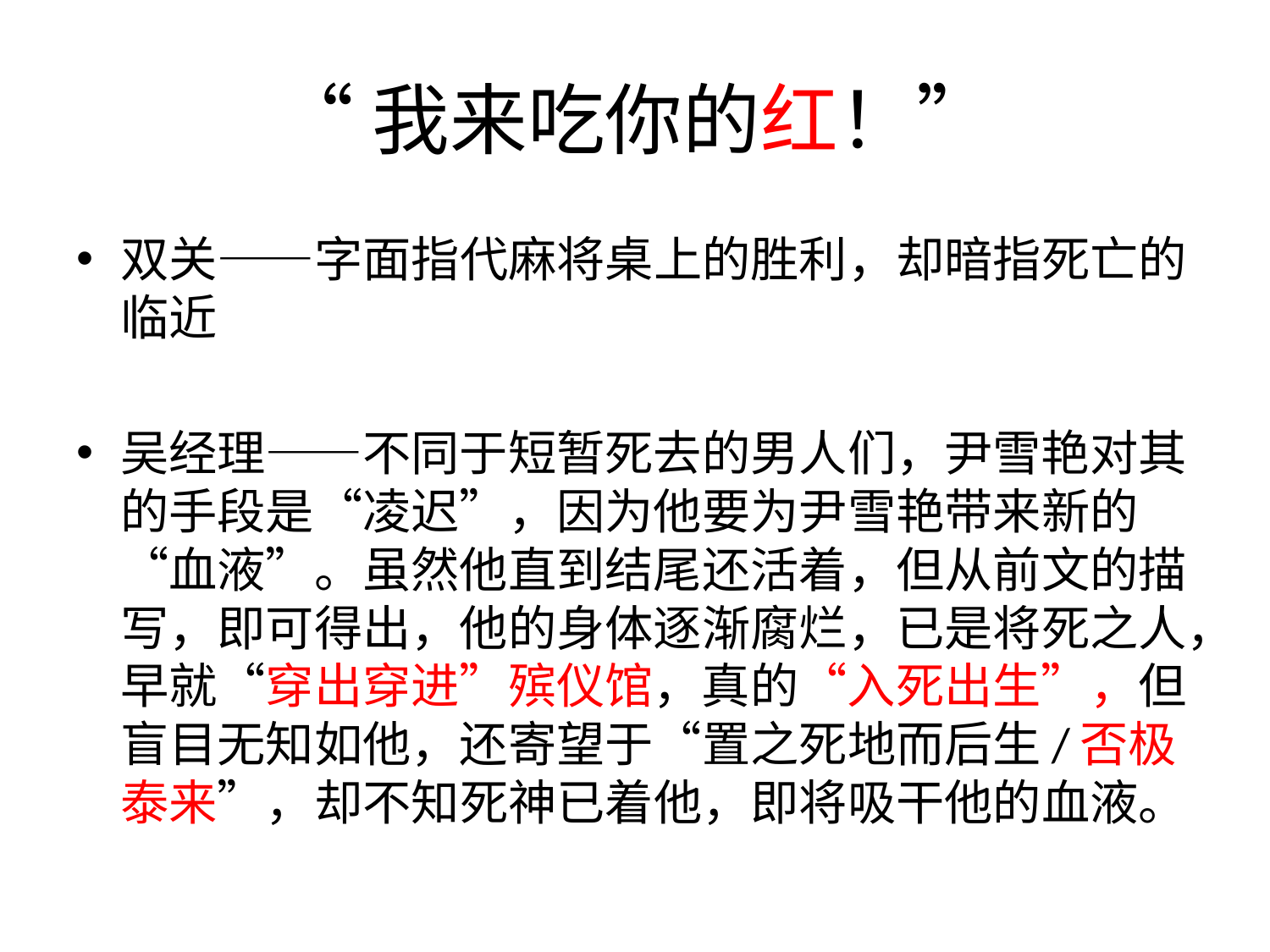

# “我来吃你的红！”
双关——字面指代麻将桌上的胜利，却暗指死亡的临近

吴经理——不同于短暂死去的男人们，尹雪艳对其的手段是“凌迟”，因为他要为尹雪艳带来新的“血液”。虽然他直到结尾还活着，但从前文的描写，即可得出，他的身体逐渐腐烂，已是将死之人，早就“穿出穿进”殡仪馆，真的“入死出生”，但盲目无知如他，还寄望于“置之死地而后生/否极泰来”，却不知死神已着他，即将吸干他的血液。